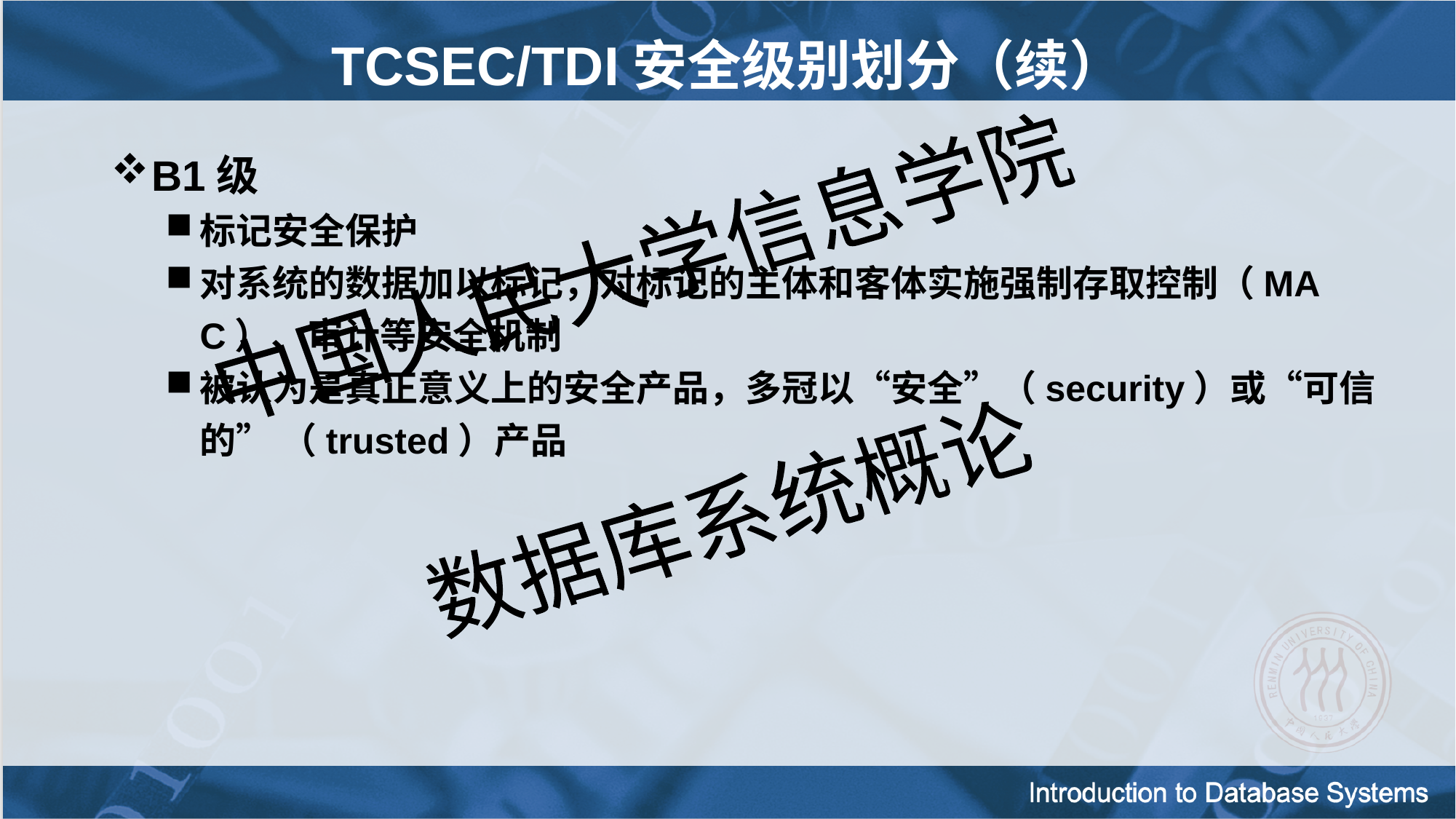

# TCSEC/TDI安全级别划分（续）
B1级
标记安全保护
对系统的数据加以标记，对标记的主体和客体实施强制存取控制（MAC）、审计等安全机制
被认为是真正意义上的安全产品，多冠以“安全”（security）或“可信的” （trusted）产品